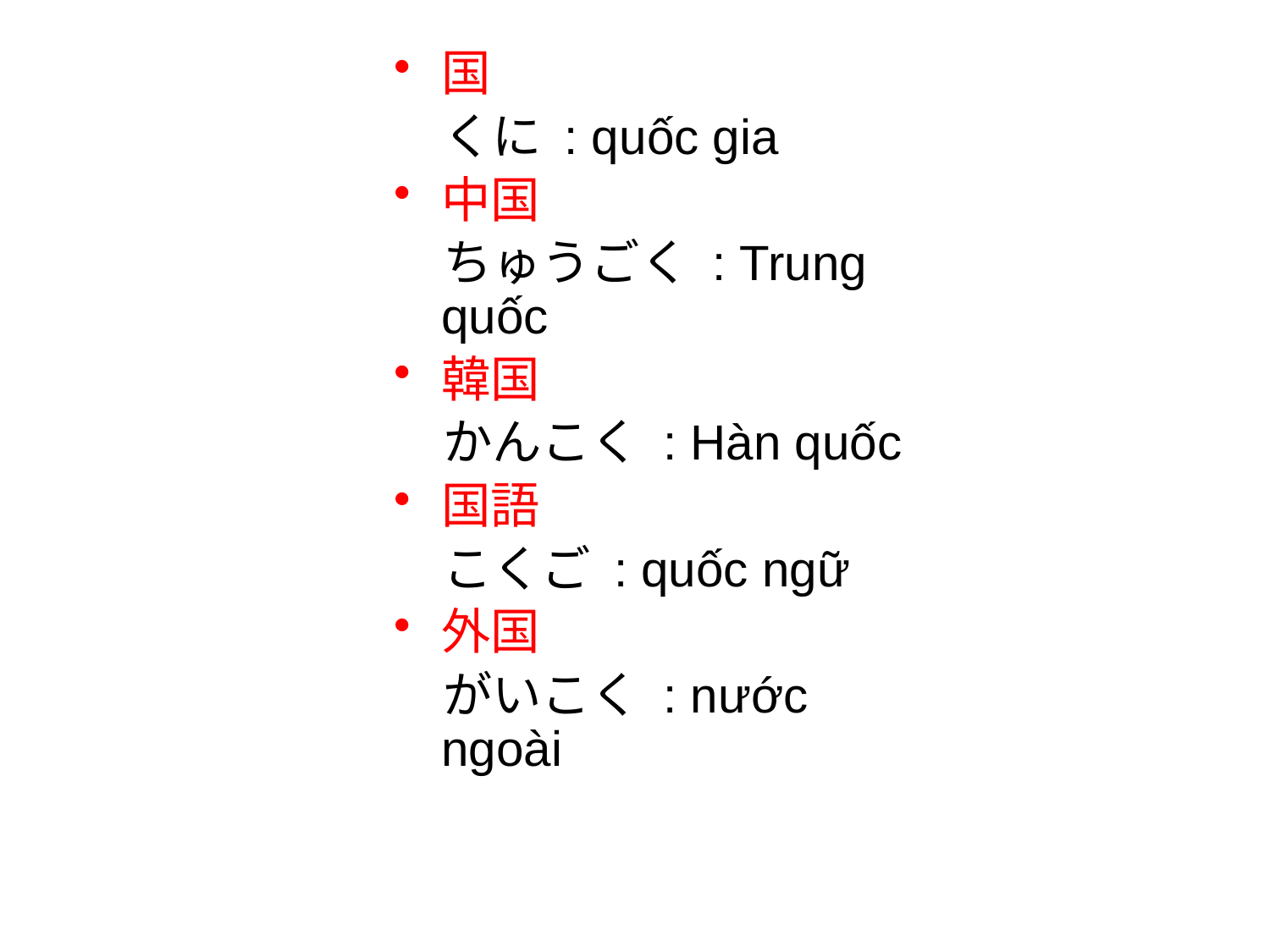

国
　くに : quốc gia
中国
　ちゅうごく : Trung quốc
韓国
　かんこく : Hàn quốc
国語
　こくご : quốc ngữ
外国
　がいこく : nước ngoài